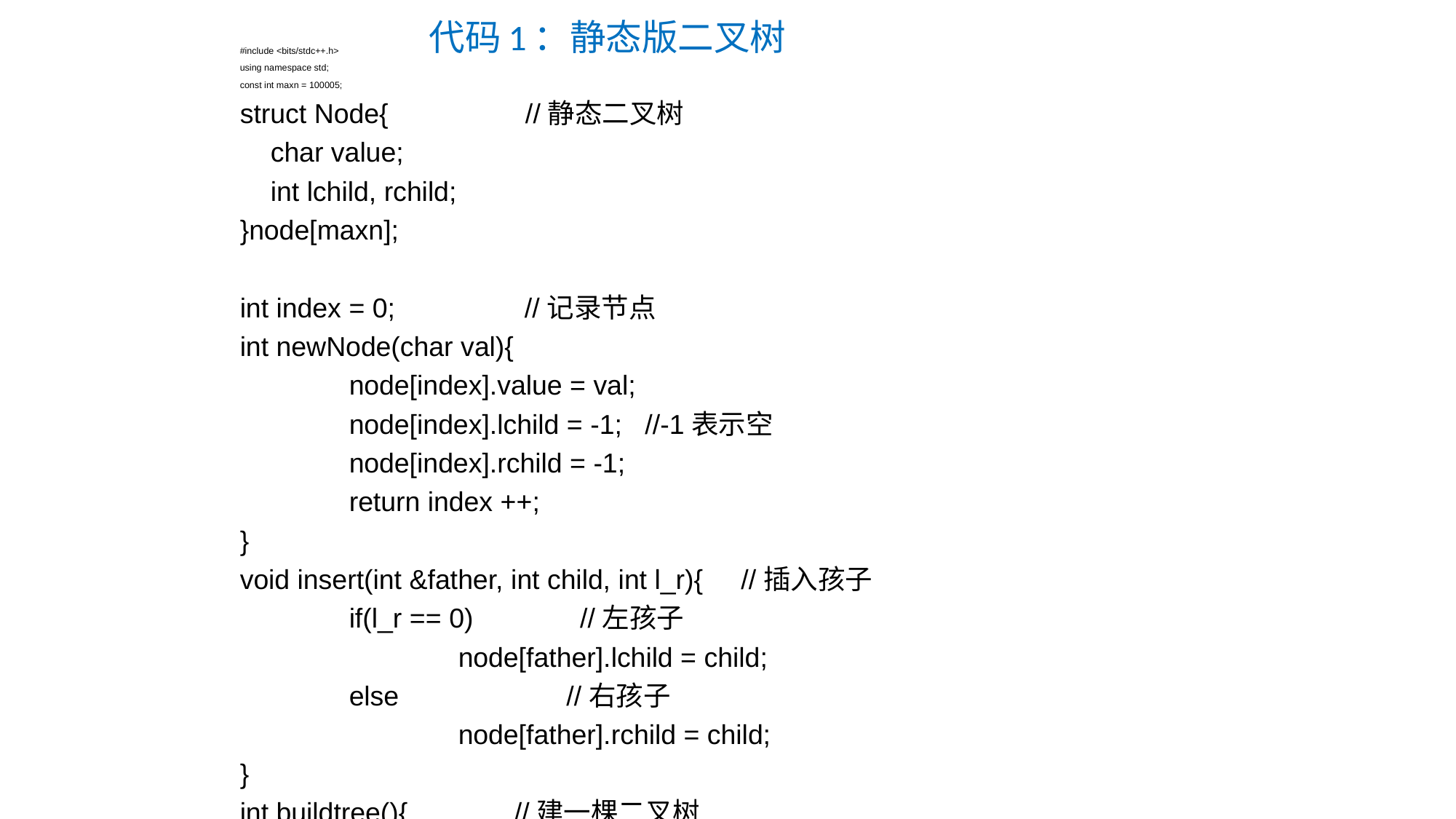

# 代码1：静态版二叉树
#include <bits/stdc++.h>
using namespace std;
const int maxn = 100005;
struct Node{                  //静态二叉树
    char value;
    int lchild, rchild;
}node[maxn];

int index = 0;                 //记录节点
int newNode(char val){
	node[index].value = val;
	node[index].lchild = -1;   //-1表示空
	node[index].rchild = -1;
	return index ++;
}
void insert(int &father, int child, int l_r){     //插入孩子
	if(l_r == 0)              //左孩子
		node[father].lchild = child;
	else                      //右孩子
		node[father].rchild = child;
}
int buildtree(){              //建一棵二叉树
    int A = newNode('A');int B = newNode('B');int C = newNode('C');
    int D = newNode('D');int E = newNode('E');int F = newNode('F');
    int G = newNode('G');int H = newNode('H');int I = newNode('I');
    insert(E,B,0);  insert(E,G,1);       //E的左孩子是B，右孩子是G
    insert(B,A,0);  insert(B,D,1);
    insert(G,F,0);  insert(G,I,1);
    insert(D,C,0);  insert(I,H,0);
    int root = E;
    return root;
}
int main(){
    int root = buildtree();
    queue <int> q;
    q.push(root);                          //从根节点开始
    while(q.size()){
        int tmp = q.front();
        cout << node[tmp].value << " ";    //打印队头
        q.pop();                           //去掉队头
        if(node[tmp].lchild != -1) q.push(node[tmp].lchild);   //左孩子入队
        if(node[tmp].rchild != -1) q.push(node[tmp].rchild);   //右孩子入队
    }
    return 0;
}